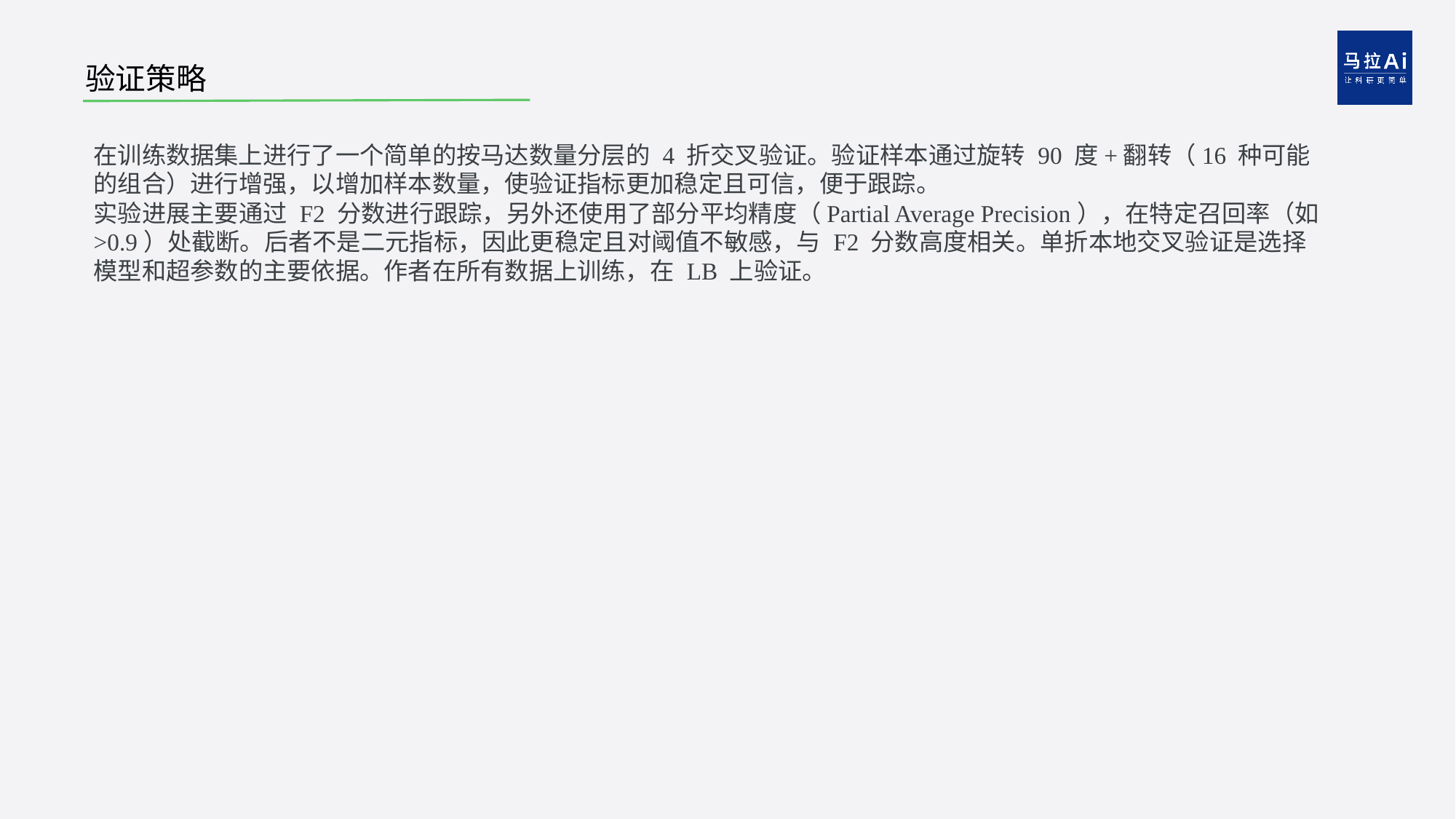

# 验证策略
在训练数据集上进行了一个简单的按马达数量分层的 4 折交叉验证。验证样本通过旋转 90 度+翻转（16 种可能的组合）进行增强，以增加样本数量，使验证指标更加稳定且可信，便于跟踪。
实验进展主要通过 F2 分数进行跟踪，另外还使用了部分平均精度（Partial Average Precision），在特定召回率（如>0.9）处截断。后者不是二元指标，因此更稳定且对阈值不敏感，与 F2 分数高度相关。单折本地交叉验证是选择模型和超参数的主要依据。作者在所有数据上训练，在 LB 上验证。